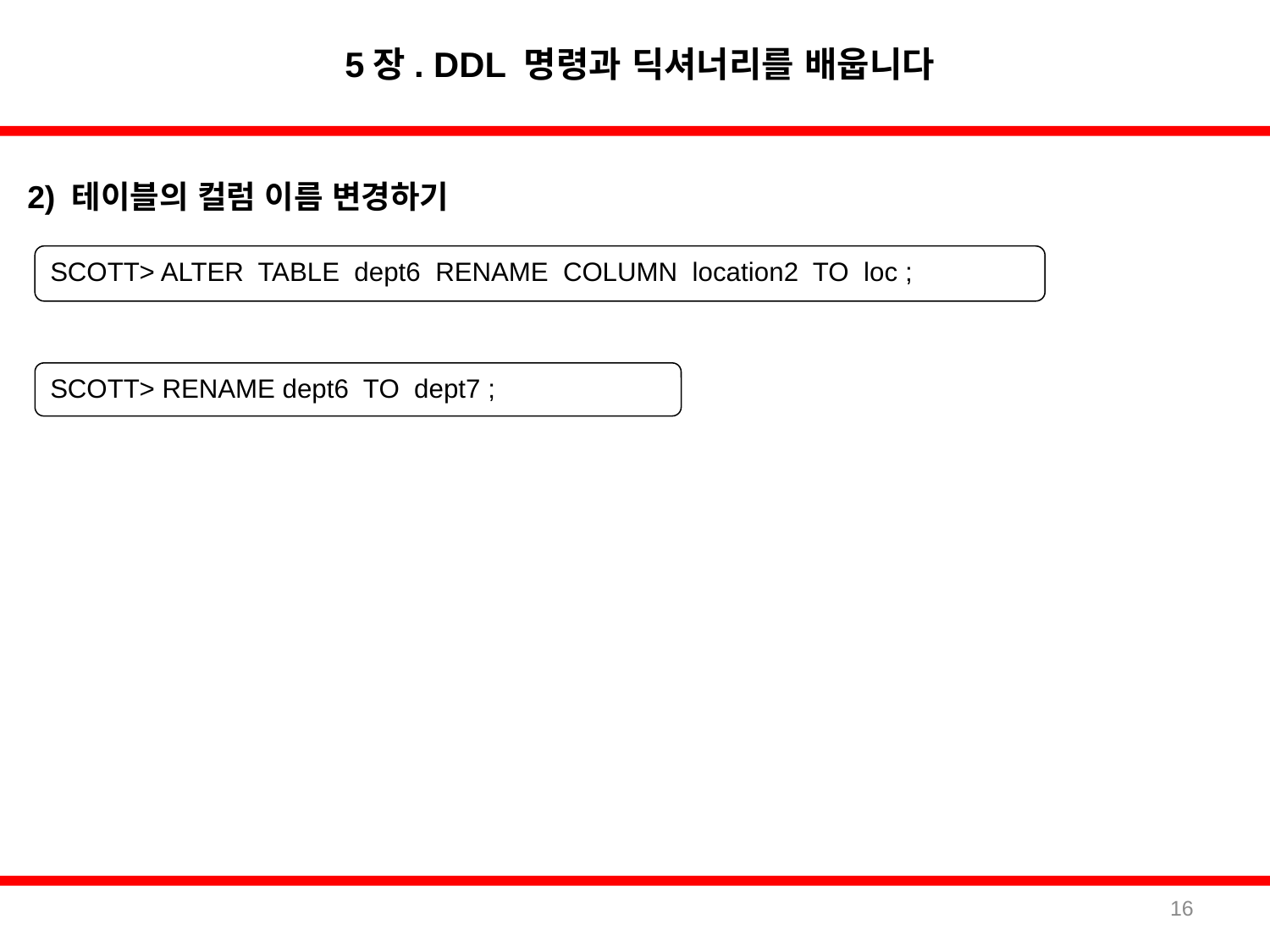

5장. DDL 명령과 딕셔너리를 배웁니다

2) 테이블의 컬럼 이름 변경하기
SCOTT> ALTER  TABLE  dept6  RENAME  COLUMN  location2  TO  loc ;
SCOTT> RENAME dept6  TO  dept7 ;

16